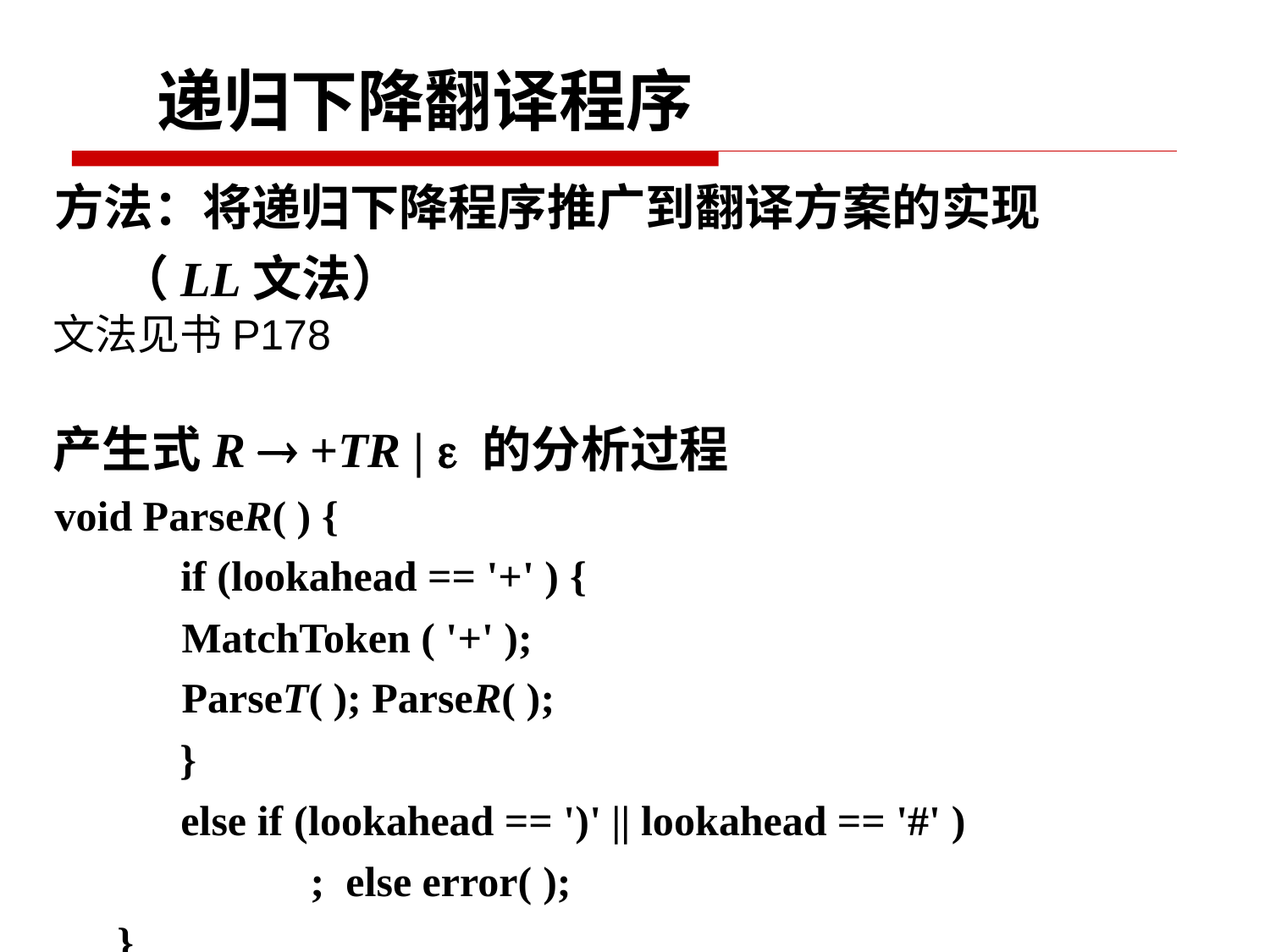

# 递归下降翻译程序
方法：将递归下降程序推广到翻译方案的实现（LL文法）
文法见书P178

产生式R → +TR | ε 的分析过程
void ParseR( ) {
if (lookahead == '+' ) {  MatchToken ( '+' ); ParseT( ); ParseR( );
}
else if (lookahead == ')' || lookahead == '#' )	;  else error( );
}
25